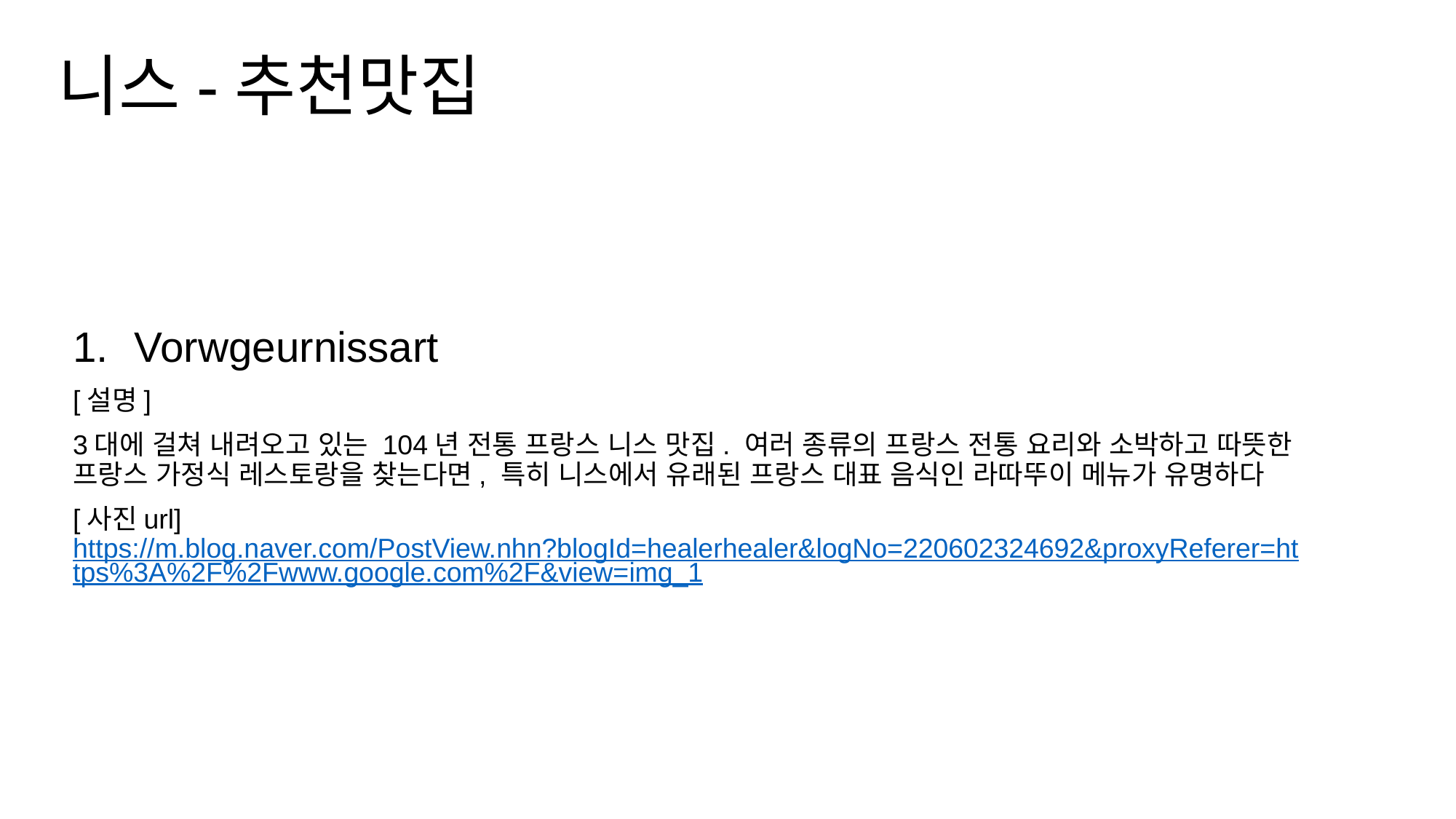

# 니스-추천맛집
Vorwgeurnissart
[설명]
3대에 걸쳐 내려오고 있는 104년 전통 프랑스 니스 맛집. 여러 종류의 프랑스 전통 요리와 소박하고 따뜻한 프랑스 가정식 레스토랑을 찾는다면, 특히 니스에서 유래된 프랑스 대표 음식인 라따뚜이 메뉴가 유명하다
[사진url] https://m.blog.naver.com/PostView.nhn?blogId=healerhealer&logNo=220602324692&proxyReferer=https%3A%2F%2Fwww.google.com%2F&view=img_1